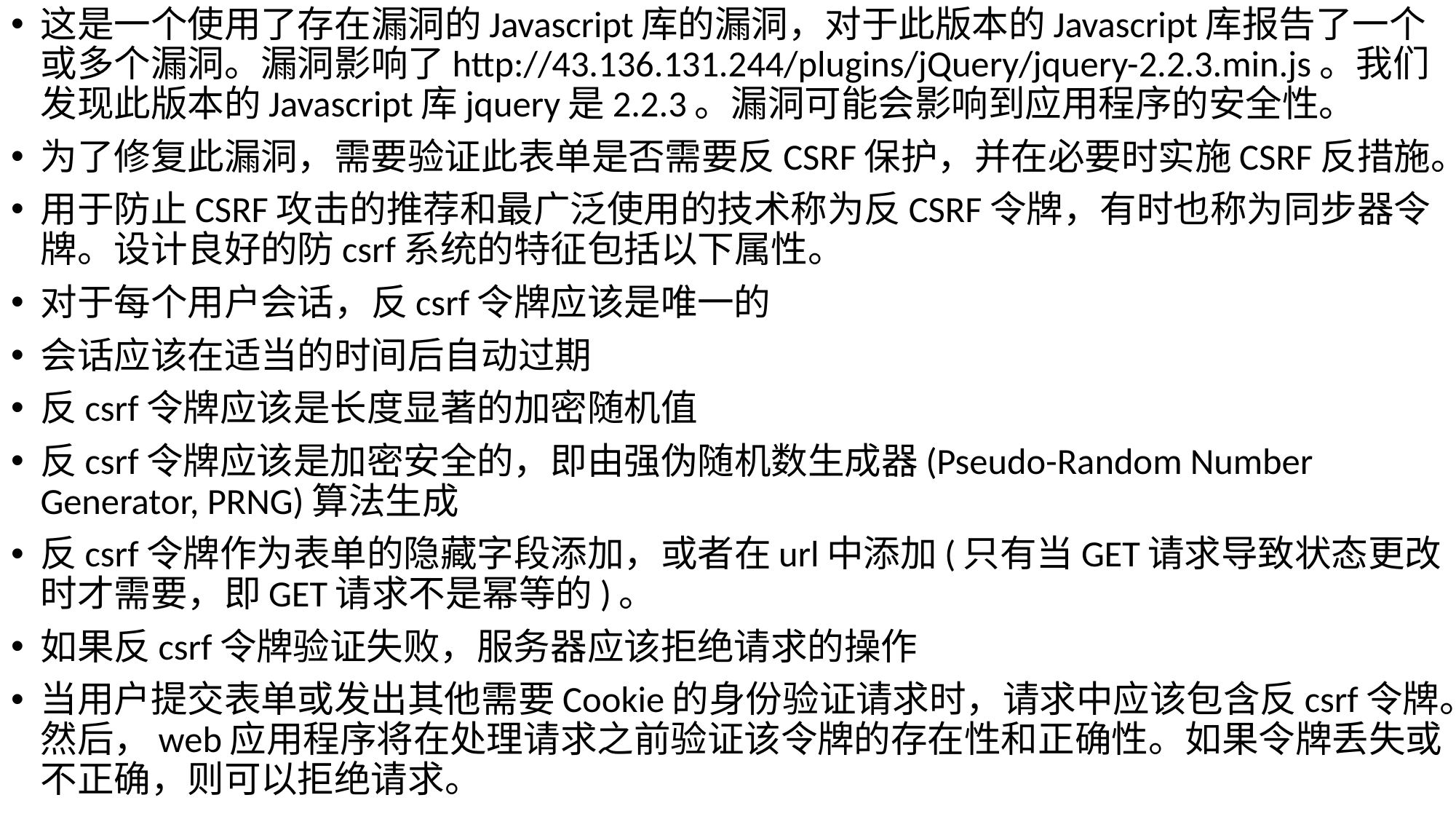

这是一个使用了存在漏洞的Javascript库的漏洞，对于此版本的Javascript库报告了一个或多个漏洞。漏洞影响了http://43.136.131.244/plugins/jQuery/jquery-2.2.3.min.js。我们发现此版本的Javascript库jquery是2.2.3。漏洞可能会影响到应用程序的安全性。
为了修复此漏洞，需要验证此表单是否需要反CSRF保护，并在必要时实施CSRF反措施。
用于防止CSRF攻击的推荐和最广泛使用的技术称为反CSRF令牌，有时也称为同步器令牌。设计良好的防csrf系统的特征包括以下属性。
对于每个用户会话，反csrf令牌应该是唯一的
会话应该在适当的时间后自动过期
反csrf令牌应该是长度显著的加密随机值
反csrf令牌应该是加密安全的，即由强伪随机数生成器(Pseudo-Random Number Generator, PRNG)算法生成
反csrf令牌作为表单的隐藏字段添加，或者在url中添加(只有当GET请求导致状态更改时才需要，即GET请求不是幂等的)。
如果反csrf令牌验证失败，服务器应该拒绝请求的操作
当用户提交表单或发出其他需要Cookie的身份验证请求时，请求中应该包含反csrf令牌。然后，web应用程序将在处理请求之前验证该令牌的存在性和正确性。如果令牌丢失或不正确，则可以拒绝请求。